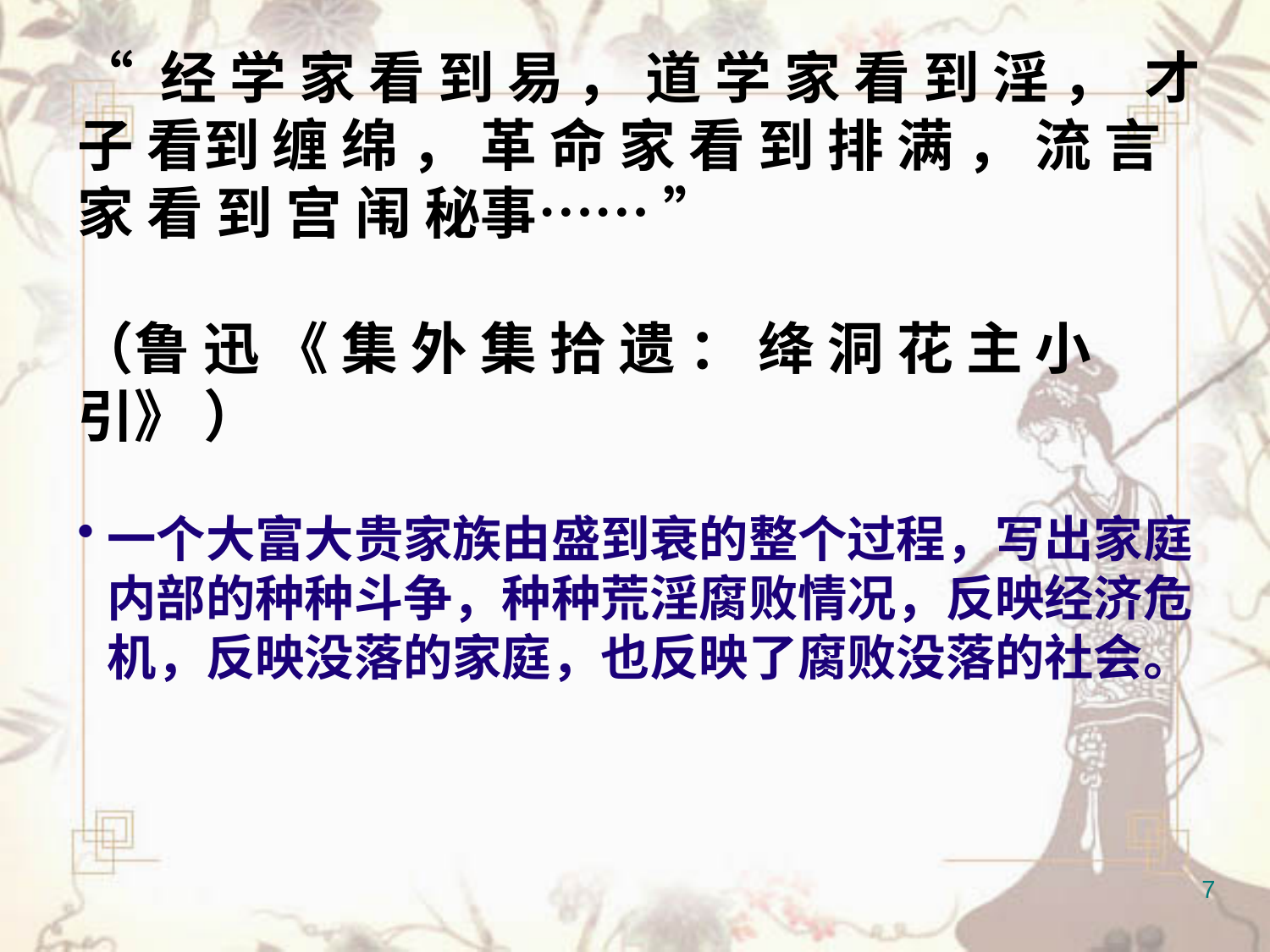

“ 经 学 家 看 到 易 ， 道 学 家 看 到 淫 ，  才 子 看到 缠 绵 ， 革 命 家 看 到 排 满 ， 流 言 家 看 到 宫 闱 秘事…… ”

（鲁 迅 《 集 外 集 拾 遗 ： 绛 洞 花 主 小 引》 ）

一个大富大贵家族由盛到衰的整个过程，写出家庭内部的种种斗争，种种荒淫腐败情况，反映经济危机，反映没落的家庭，也反映了腐败没落的社会。
7